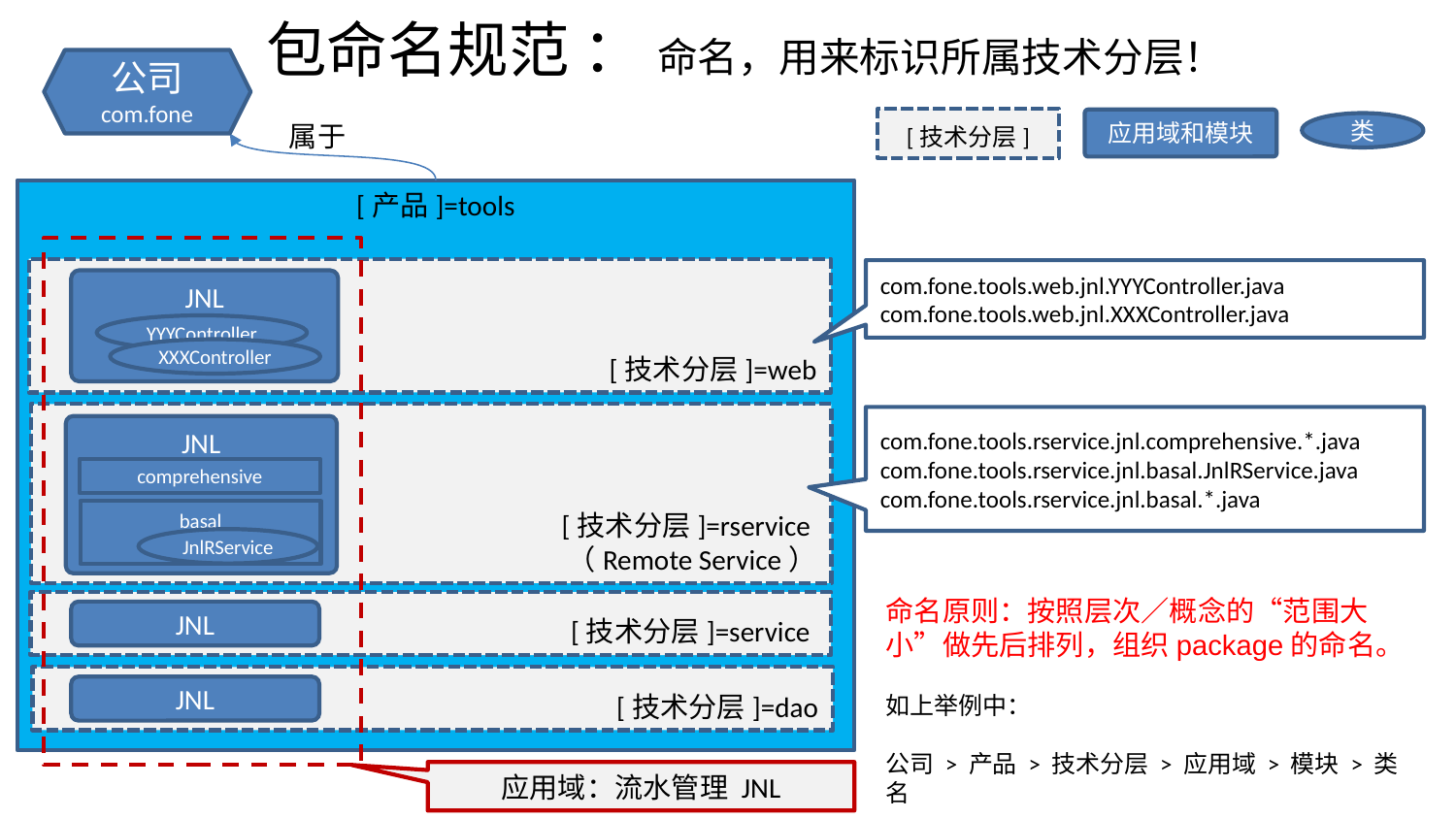

包命名规范 ： 命名，用来标识所属技术分层！
公司
com.fone
[技术分层]
应用域和模块
属于
[产品]=tools
类

应用域：流水管理 JNL
[技术分层]=web
[技术分层]=rservice
（Remote Service）
[技术分层]=service
[技术分层]=dao
com.fone.tools.web.jnl.YYYController.java
com.fone.tools.web.jnl.XXXController.java
JNL
YYYController
XXXController
com.fone.tools.rservice.jnl.comprehensive.*.java
com.fone.tools.rservice.jnl.basal.JnlRService.java
com.fone.tools.rservice.jnl.basal.*.java
JNL
comprehensive
basal
JnlRService
命名原则：按照层次／概念的“范围大小”做先后排列，组织package的命名。

如上举例中：

公司 > 产品 > 技术分层 > 应用域 > 模块 > 类名
JNL
JNL